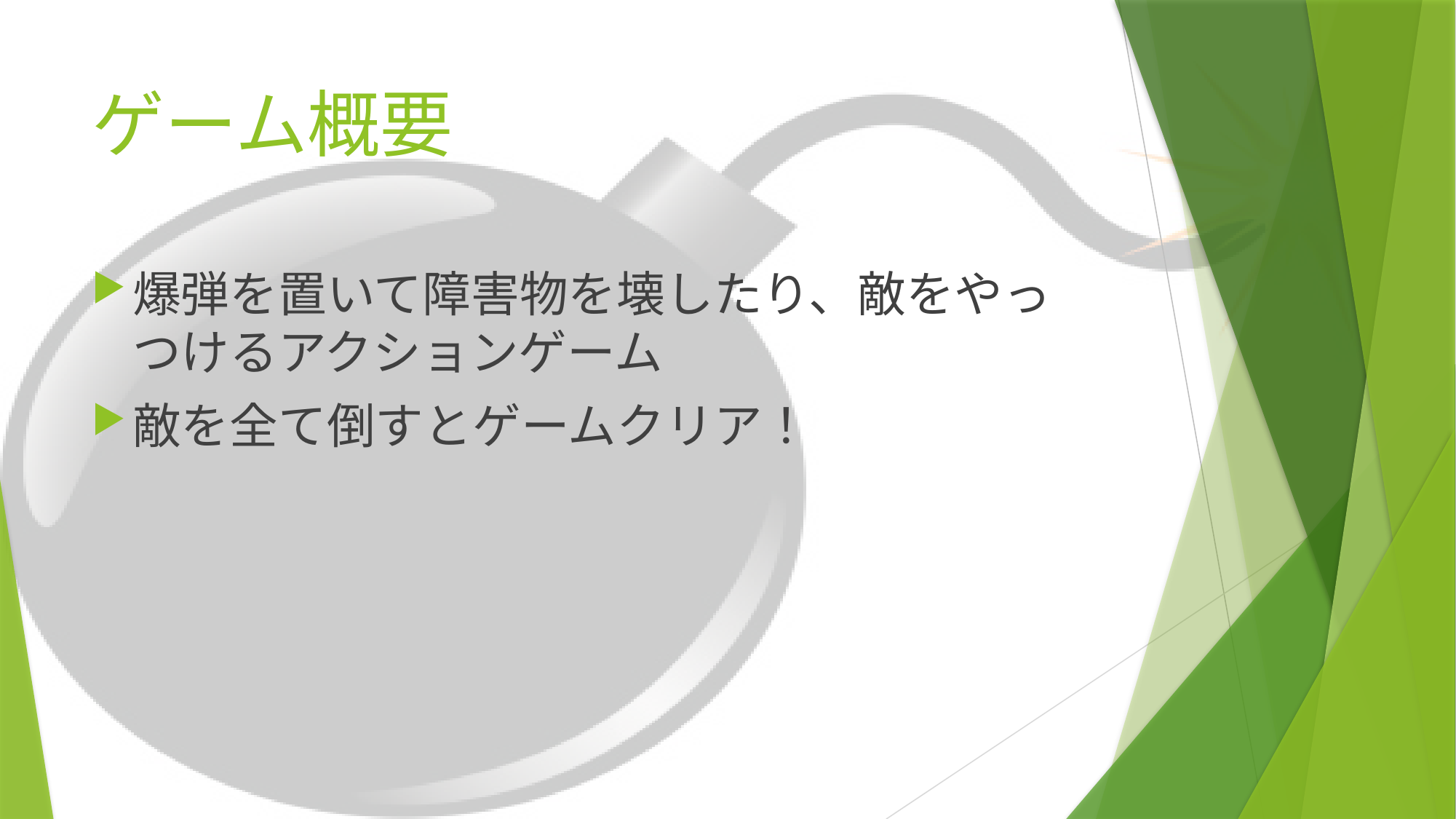

# ゲーム概要
爆弾を置いて障害物を壊したり、敵をやっつけるアクションゲーム
敵を全て倒すとゲームクリア！